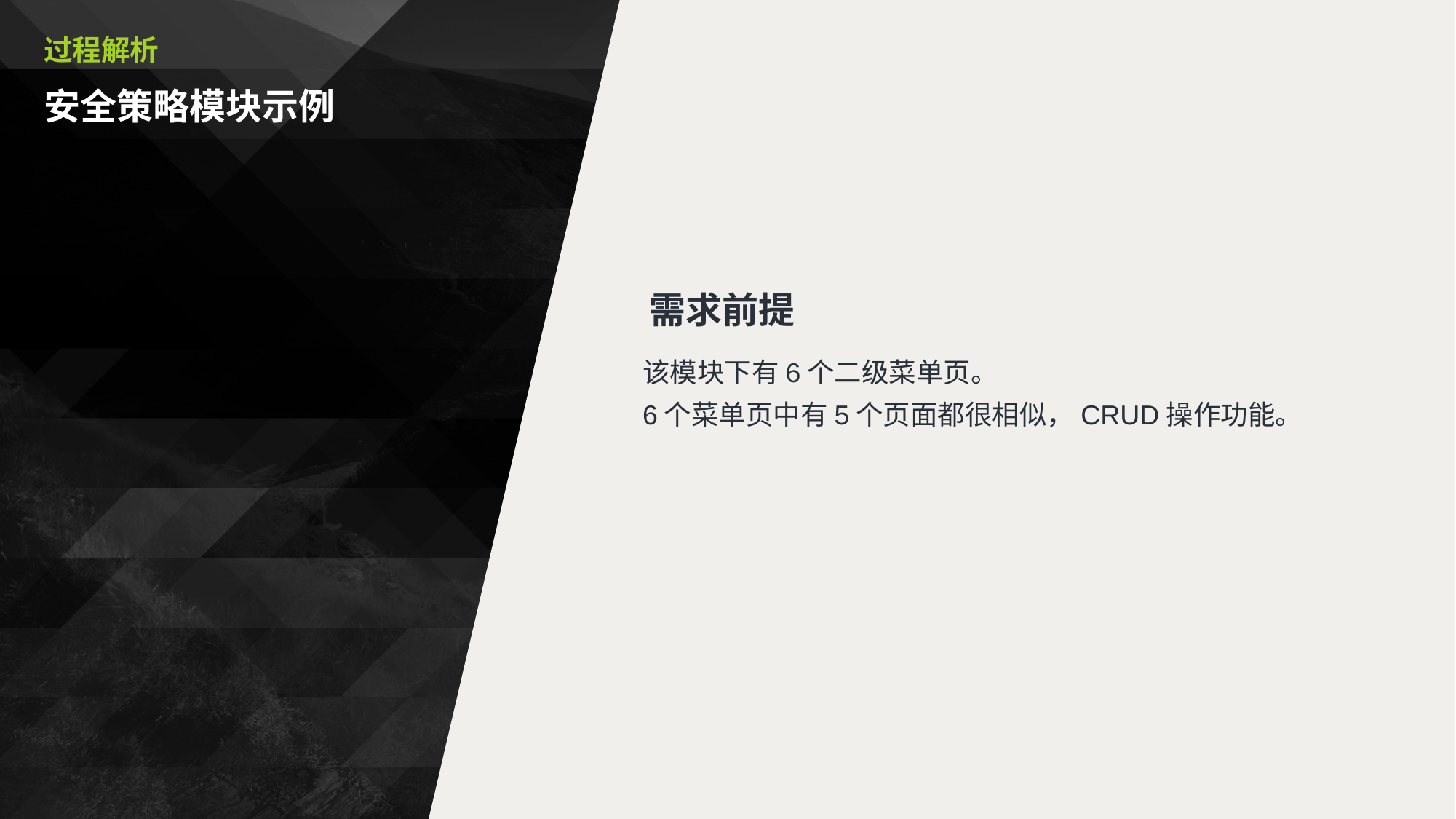

过程解析
安全策略模块示例
需求前提
该模块下有6个二级菜单页。
6个菜单页中有5个页面都很相似，CRUD操作功能。